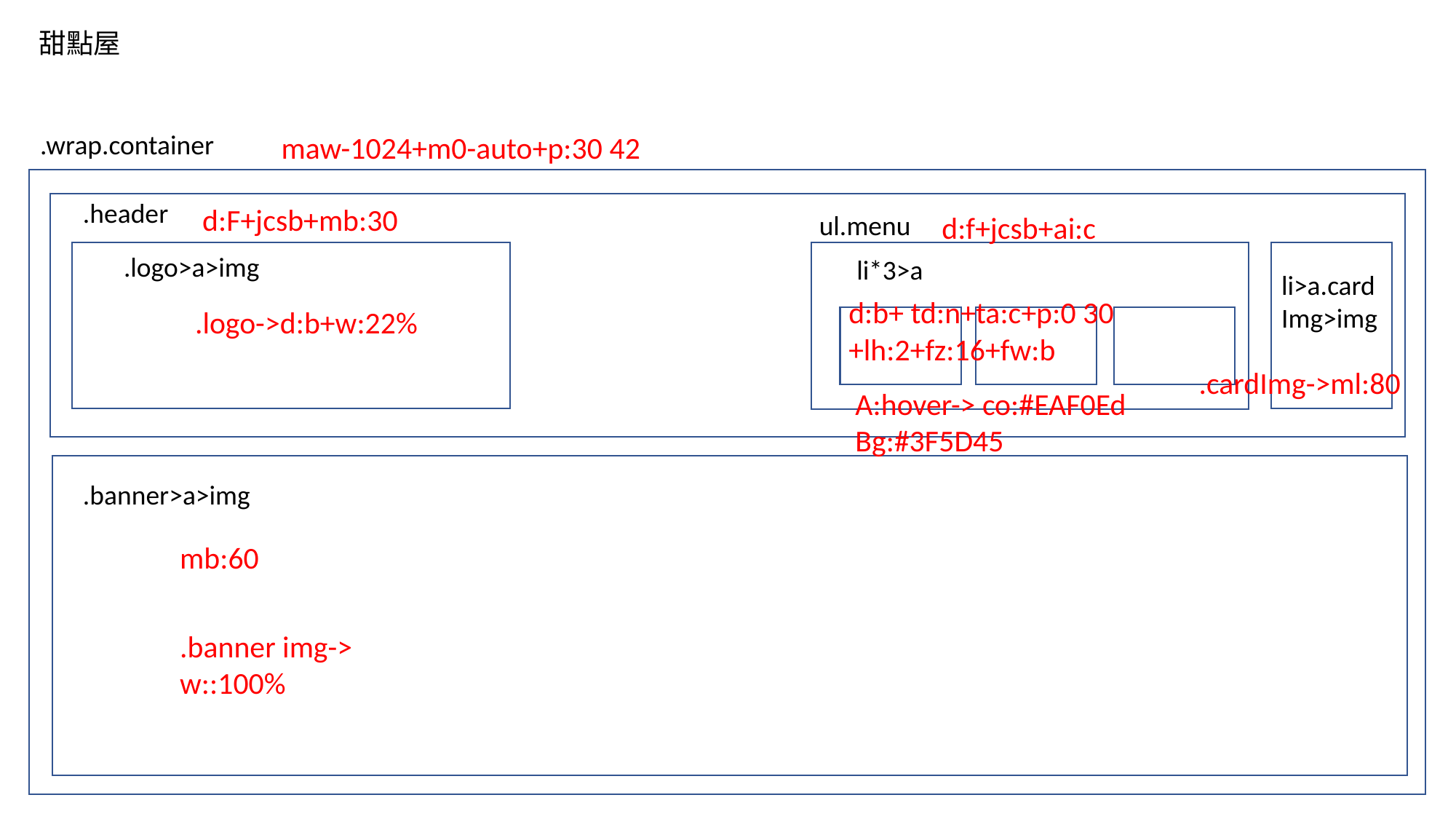

甜點屋
.wrap.container
maw-1024+m0-auto+p:30 42

.header

d:F+jcsb+mb:30
ul.menu
d:f+jcsb+ai:c

.logo>a>img
li*3>a
li>a.cardImg>img
d:b+ td:n+ta:c+p:0 30 +lh:2+fz:16+fw:b
.logo->d:b+w:22%

.cardImg->ml:80
A:hover-> co:#EAF0Ed
Bg:#3F5D45

.banner>a>img
mb:60
.banner img-> w::100%